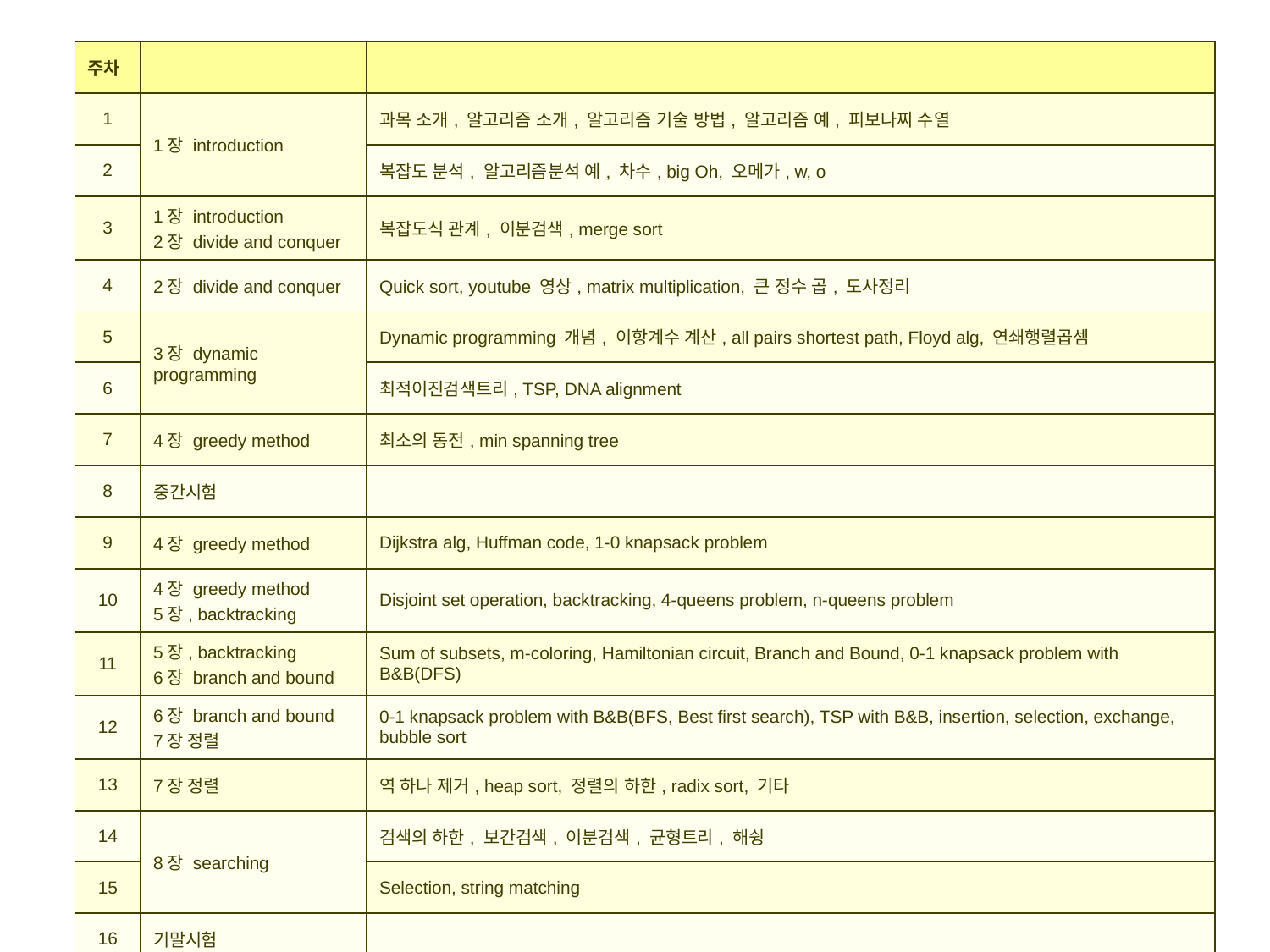

| 주차 |  |  |
| --- | --- | --- |
| 1 | 1장 introduction | 과목 소개, 알고리즘 소개, 알고리즘 기술 방법, 알고리즘 예, 피보나찌 수열 |
| 2 |  | 복잡도 분석, 알고리즘분석 예, 차수, big Oh, 오메가, w, o |
| 3 | 1장 introduction 2장 divide and conquer | 복잡도식 관계, 이분검색, merge sort |
| 4 | 2장 divide and conquer | Quick sort, youtube 영상, matrix multiplication, 큰 정수 곱, 도사정리 |
| 5 | 3장 dynamic programming | Dynamic programming 개념, 이항계수 계산, all pairs shortest path, Floyd alg, 연쇄행렬곱셈 |
| 6 |  | 최적이진검색트리, TSP, DNA alignment |
| 7 | 4장 greedy method | 최소의 동전, min spanning tree |
| 8 | 중간시험 |  |
| 9 | 4장 greedy method | Dijkstra alg, Huffman code, 1-0 knapsack problem |
| 10 | 4장 greedy method 5장, backtracking | Disjoint set operation, backtracking, 4-queens problem, n-queens problem |
| 11 | 5장, backtracking 6장 branch and bound | Sum of subsets, m-coloring, Hamiltonian circuit, Branch and Bound, 0-1 knapsack problem with B&B(DFS) |
| 12 | 6장 branch and bound 7장 정렬 | 0-1 knapsack problem with B&B(BFS, Best first search), TSP with B&B, insertion, selection, exchange, bubble sort |
| 13 | 7장 정렬 | 역 하나 제거, heap sort, 정렬의 하한, radix sort, 기타 |
| 14 | 8장 searching | 검색의 하한, 보간검색, 이분검색, 균형트리, 해슁 |
| 15 |  | Selection, string matching |
| 16 | 기말시험 |  |
4